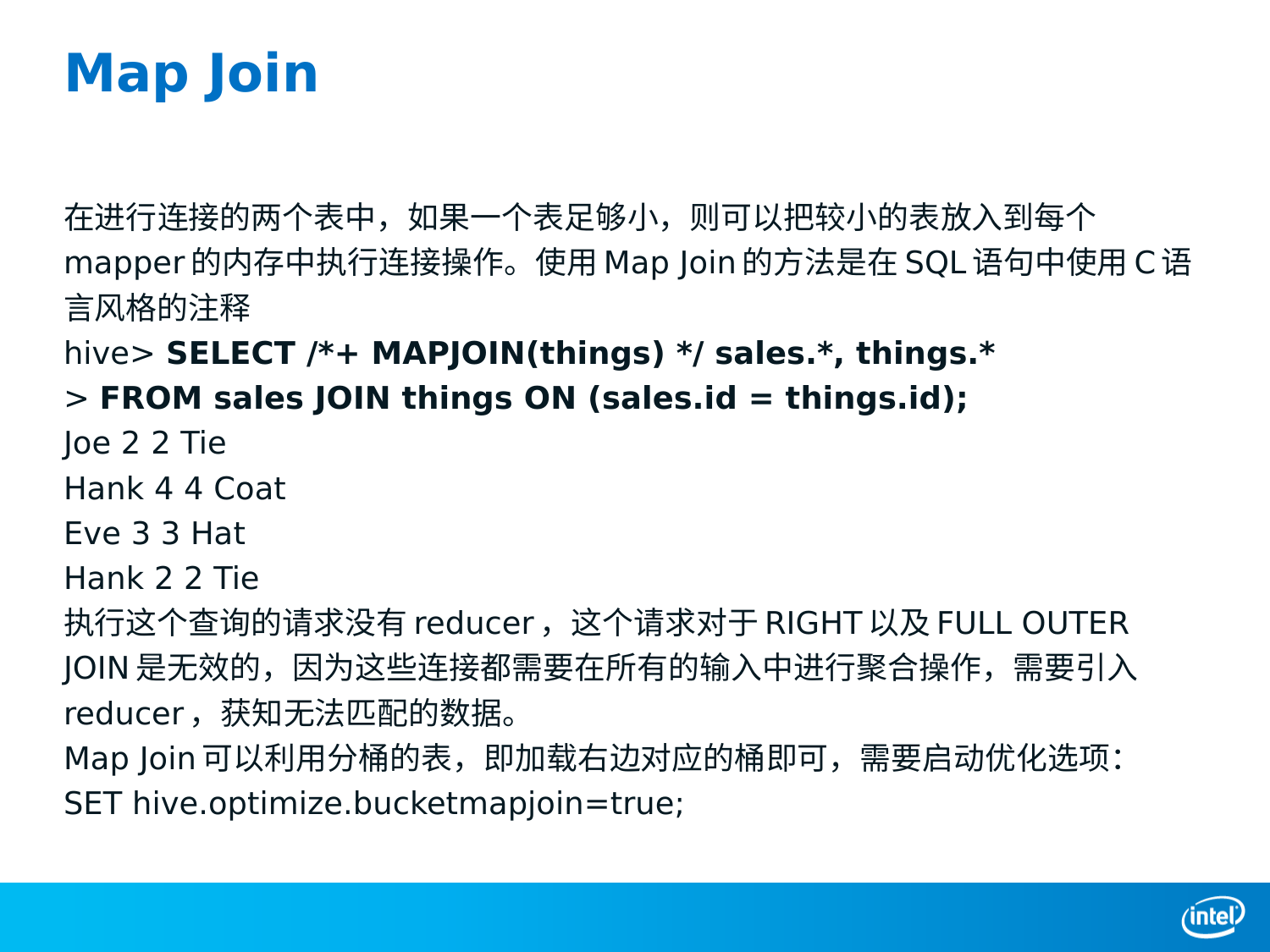

# Map Join
在进行连接的两个表中，如果一个表足够小，则可以把较小的表放入到每个mapper的内存中执行连接操作。使用Map Join的方法是在SQL语句中使用C语言风格的注释
hive> SELECT /*+ MAPJOIN(things) */ sales.*, things.*
> FROM sales JOIN things ON (sales.id = things.id);
Joe 2 2 Tie
Hank 4 4 Coat
Eve 3 3 Hat
Hank 2 2 Tie
执行这个查询的请求没有reducer，这个请求对于RIGHT以及FULL OUTER JOIN是无效的，因为这些连接都需要在所有的输入中进行聚合操作，需要引入reducer，获知无法匹配的数据。
Map Join可以利用分桶的表，即加载右边对应的桶即可，需要启动优化选项：
SET hive.optimize.bucketmapjoin=true;